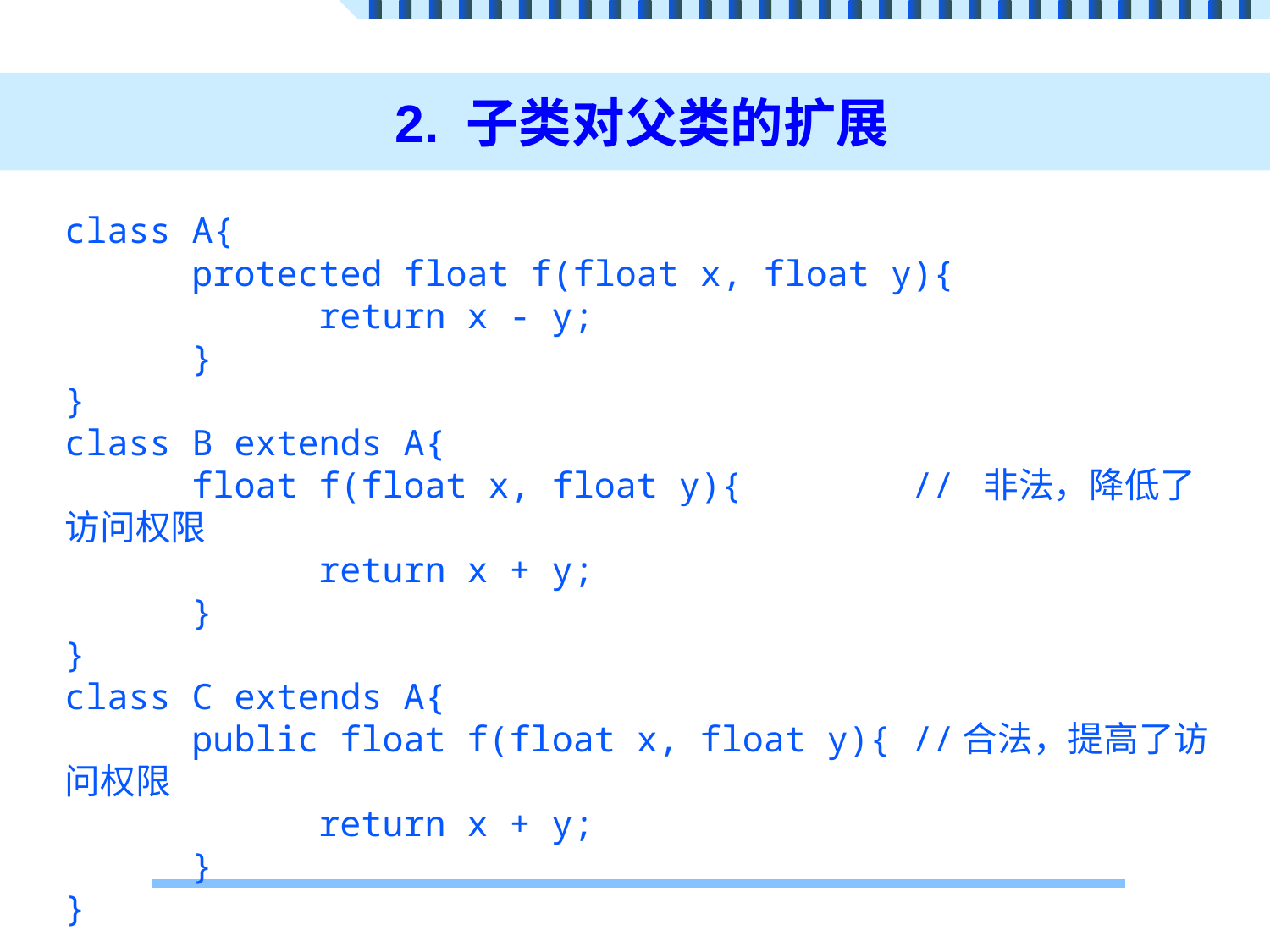

# 2. 子类对父类的扩展
class A{
	protected float f(float x, float y){
		return x - y;
	}
}
class B extends A{
	float f(float x, float y){        // 非法，降低了访问权限
		return x + y;
	}
}
class C extends A{
	public float f(float x, float y){ //合法，提高了访问权限
		return x + y;
	}
}